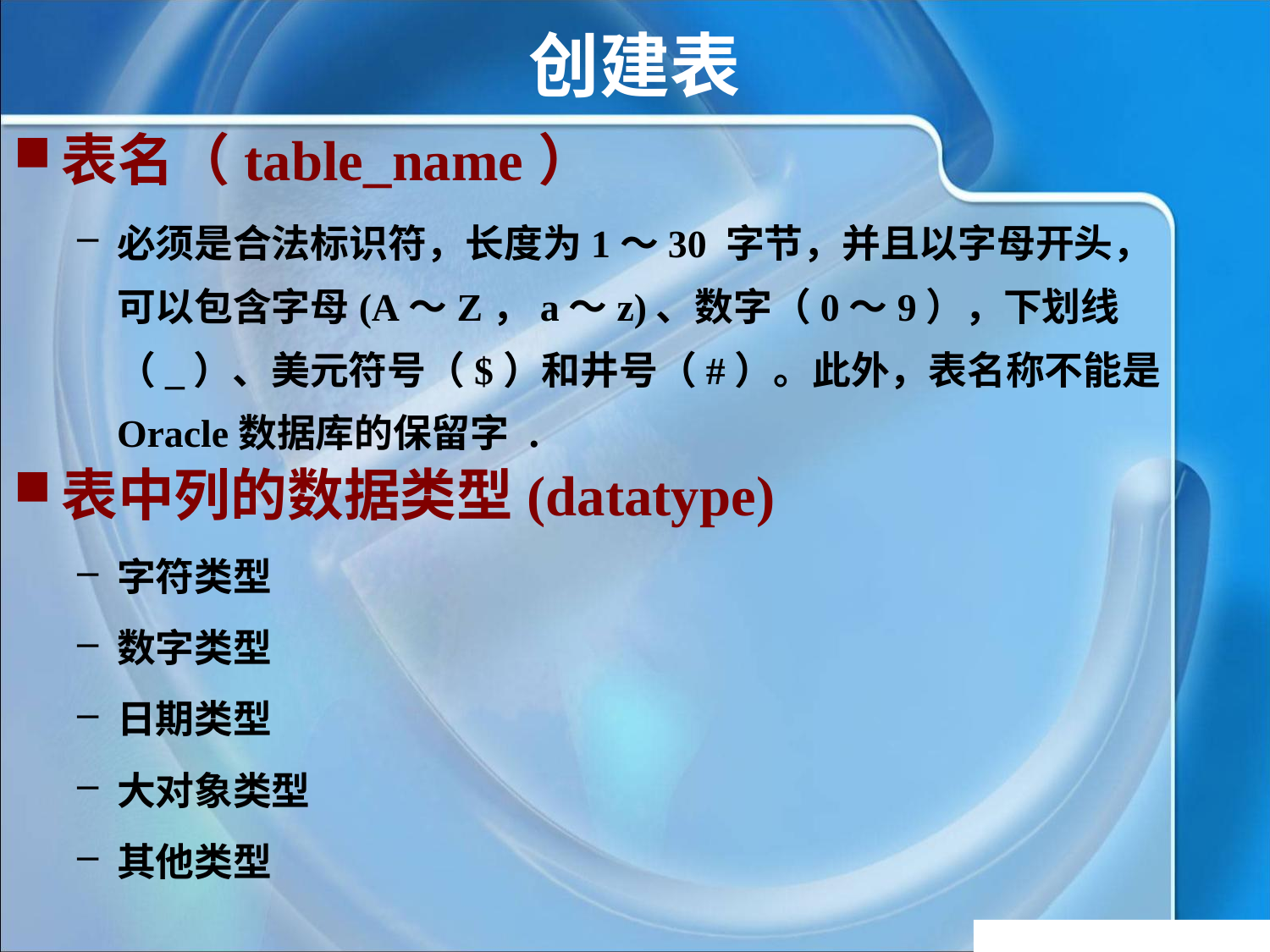

# 创建表
表名（table_name）
必须是合法标识符，长度为1～30 字节，并且以字母开头，可以包含字母(A～Z，a～z)、数字（0～9），下划线（_）、美元符号（$）和井号（#）。此外，表名称不能是Oracle数据库的保留字 .
表中列的数据类型(datatype)
字符类型
数字类型
日期类型
大对象类型
其他类型
13